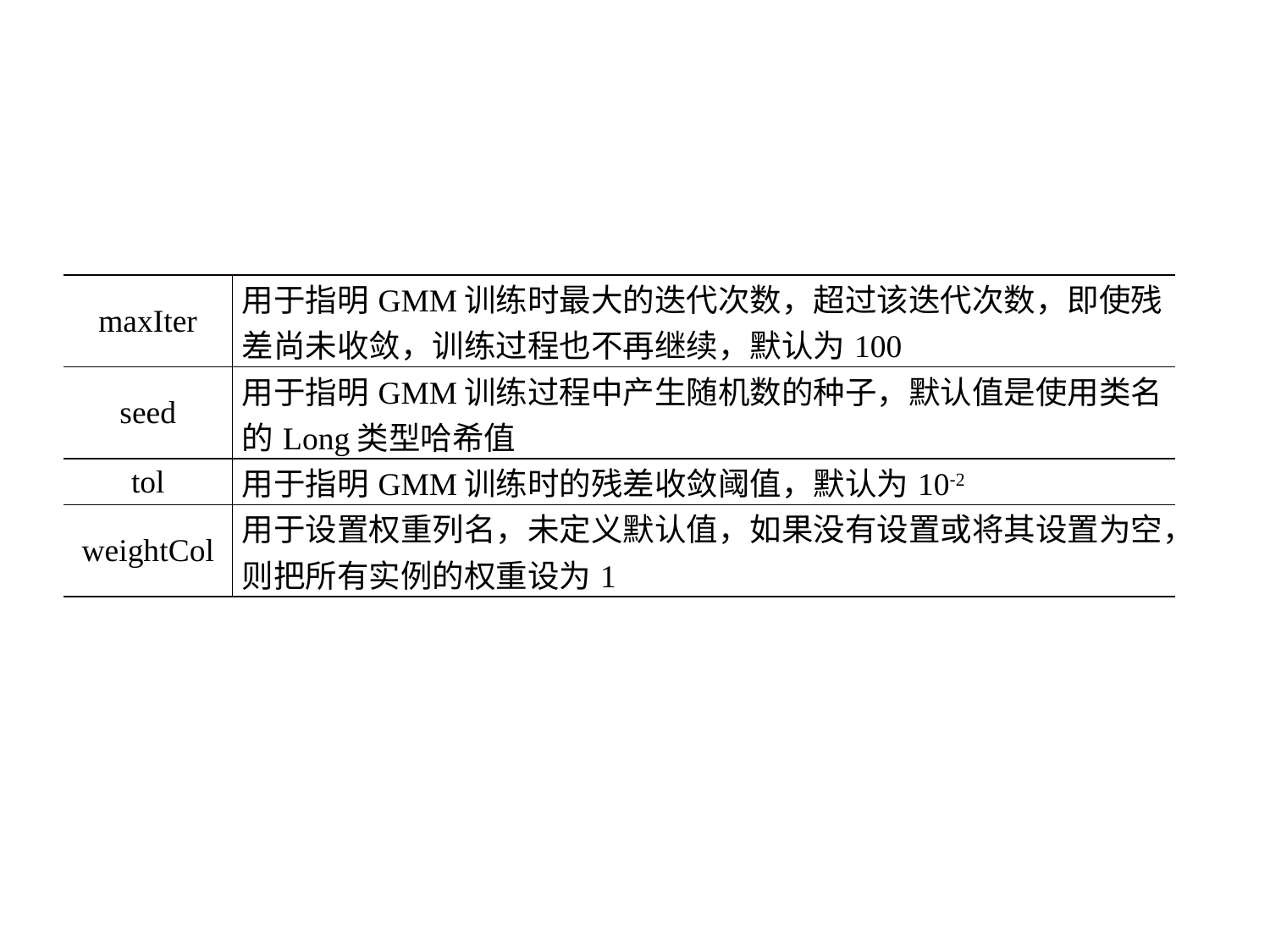

| maxIter | 用于指明GMM训练时最大的迭代次数，超过该迭代次数，即使残差尚未收敛，训练过程也不再继续，默认为100 |
| --- | --- |
| seed | 用于指明GMM训练过程中产生随机数的种子，默认值是使用类名的Long类型哈希值 |
| tol | 用于指明GMM训练时的残差收敛阈值，默认为10-2 |
| weightCol | 用于设置权重列名，未定义默认值，如果没有设置或将其设置为空，则把所有实例的权重设为1 |